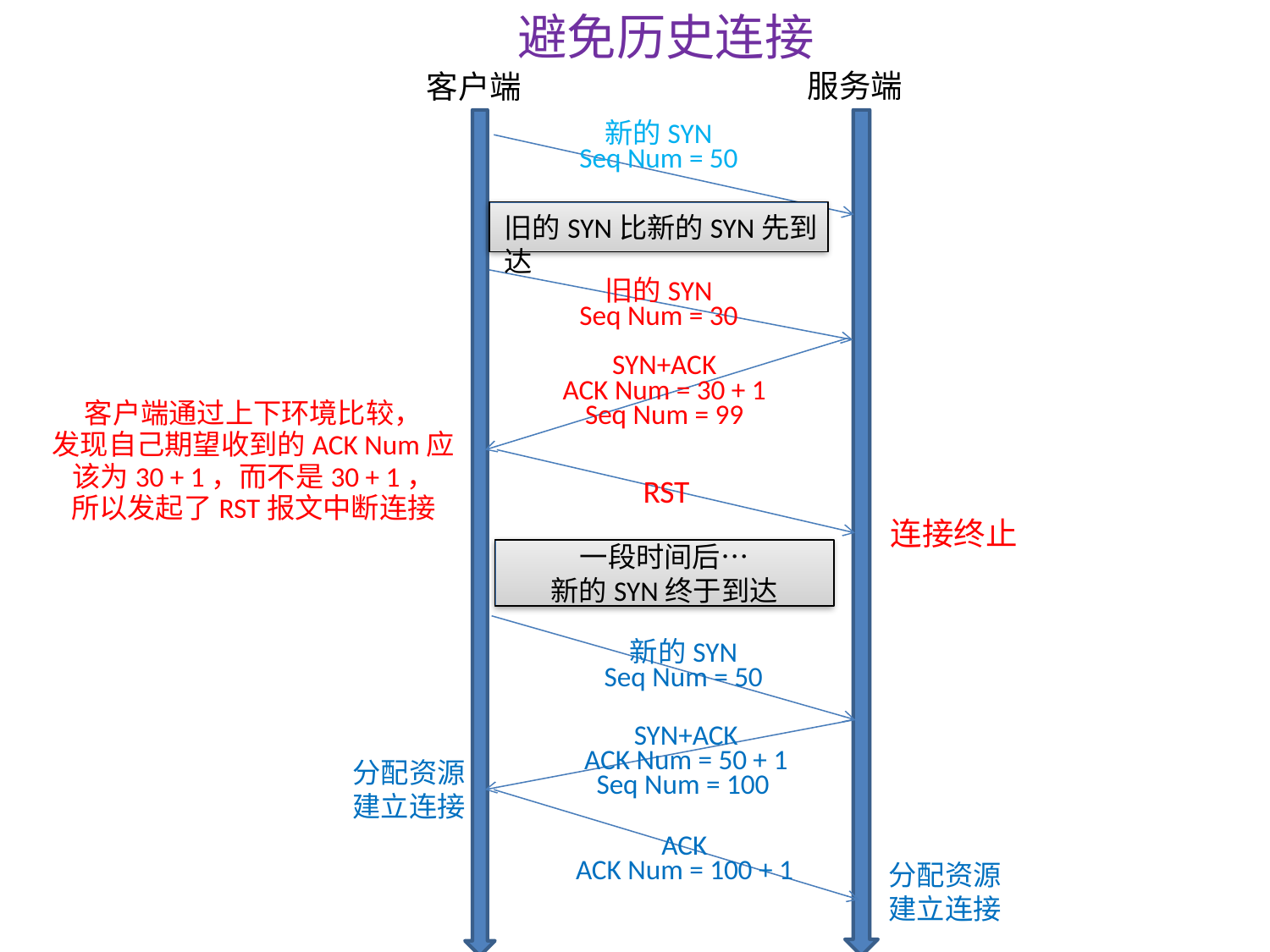

避免历史连接
服务端
客户端

新的SYN
Seq Num = 50

旧的SYN比新的SYN先到达
旧的SYN
Seq Num = 30
SYN+ACK
ACK Num = 30 + 1
Seq Num = 99
客户端通过上下环境比较，
发现自己期望收到的ACK Num应该为30 + 1，而不是30 + 1，
所以发起了RST报文中断连接
RST
连接终止
一段时间后…
新的SYN终于到达
新的SYN
Seq Num = 50
SYN+ACK
ACK Num = 50 + 1
Seq Num = 100
分配资源
建立连接
ACK
ACK Num = 100 + 1
分配资源
建立连接